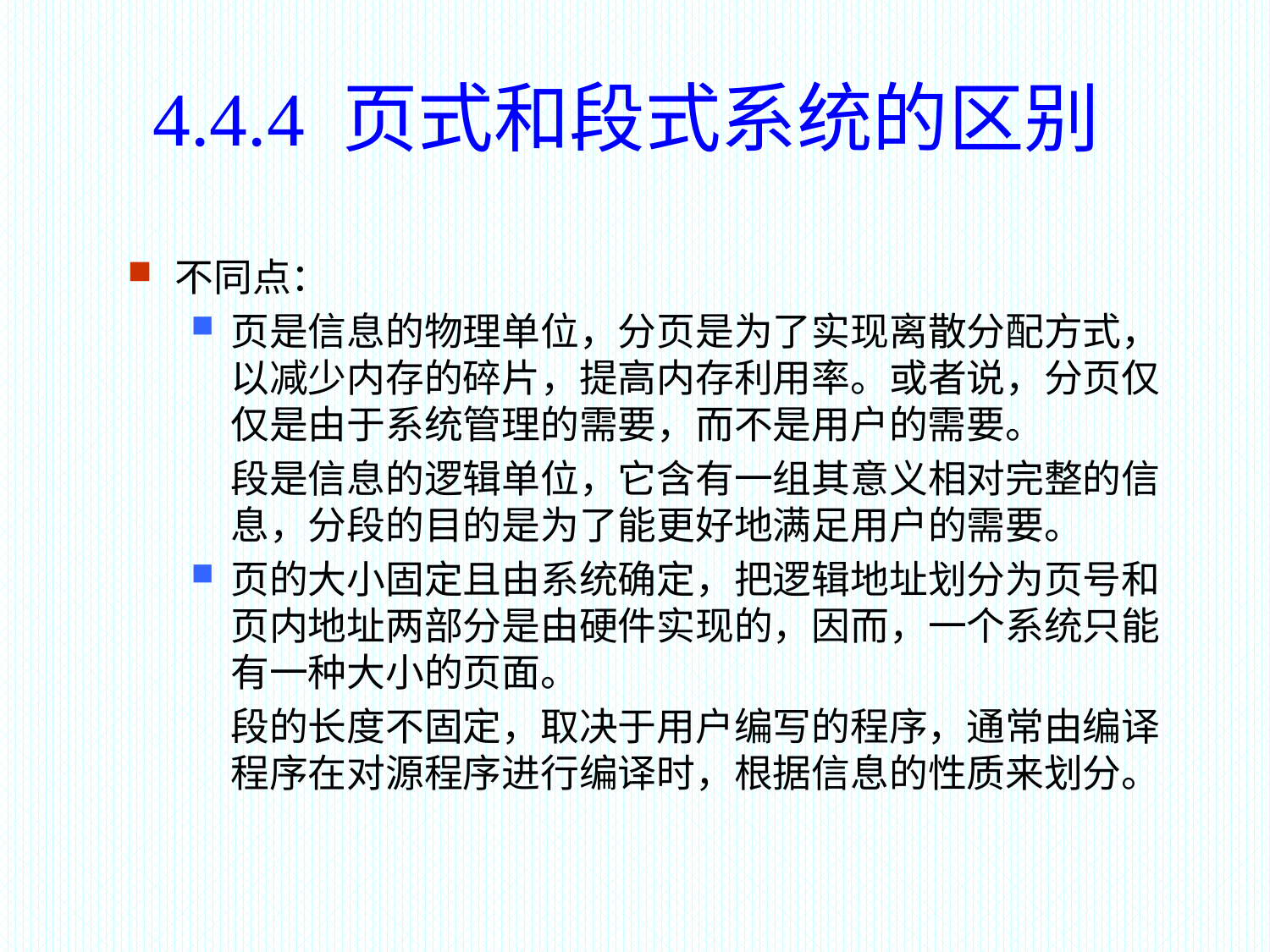

# 4.4.4 页式和段式系统的区别
不同点：
页是信息的物理单位，分页是为了实现离散分配方式，以减少内存的碎片，提高内存利用率。或者说，分页仅仅是由于系统管理的需要，而不是用户的需要。
	段是信息的逻辑单位，它含有一组其意义相对完整的信息，分段的目的是为了能更好地满足用户的需要。
页的大小固定且由系统确定，把逻辑地址划分为页号和页内地址两部分是由硬件实现的，因而，一个系统只能有一种大小的页面。
	段的长度不固定，取决于用户编写的程序，通常由编译程序在对源程序进行编译时，根据信息的性质来划分。